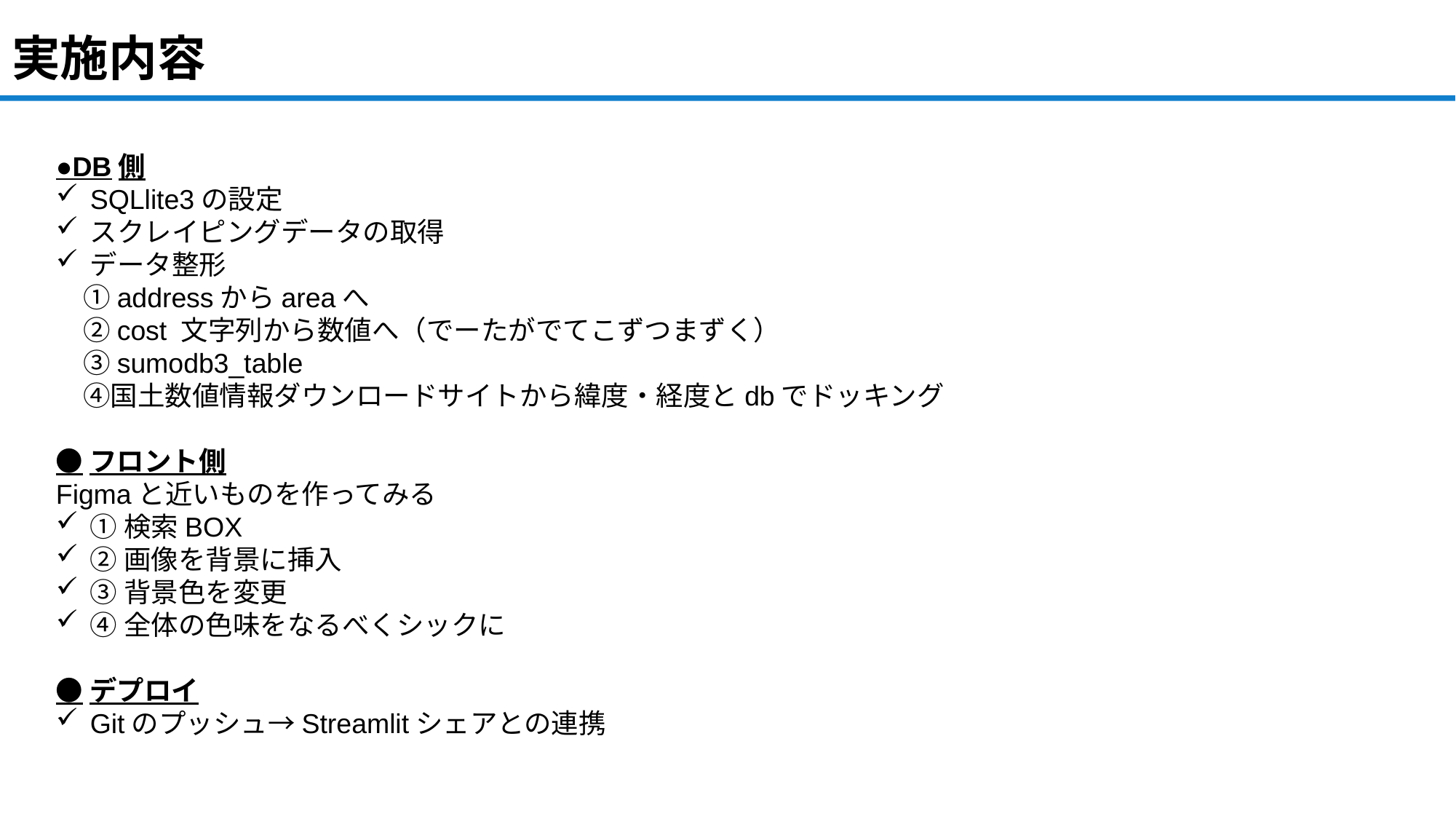

実施内容

●DB側
SQLlite3の設定
スクレイピングデータの取得
データ整形
　①addressからareaへ
　②cost 文字列から数値へ（でーたがでてこずつまずく）
　③sumodb3_table
　④国土数値情報ダウンロードサイトから緯度・経度とdbでドッキング

●フロント側
Figmaと近いものを作ってみる
①検索BOX
②画像を背景に挿入
③背景色を変更
④全体の色味をなるべくシックに

●デプロイ
Gitのプッシュ→Streamlitシェアとの連携